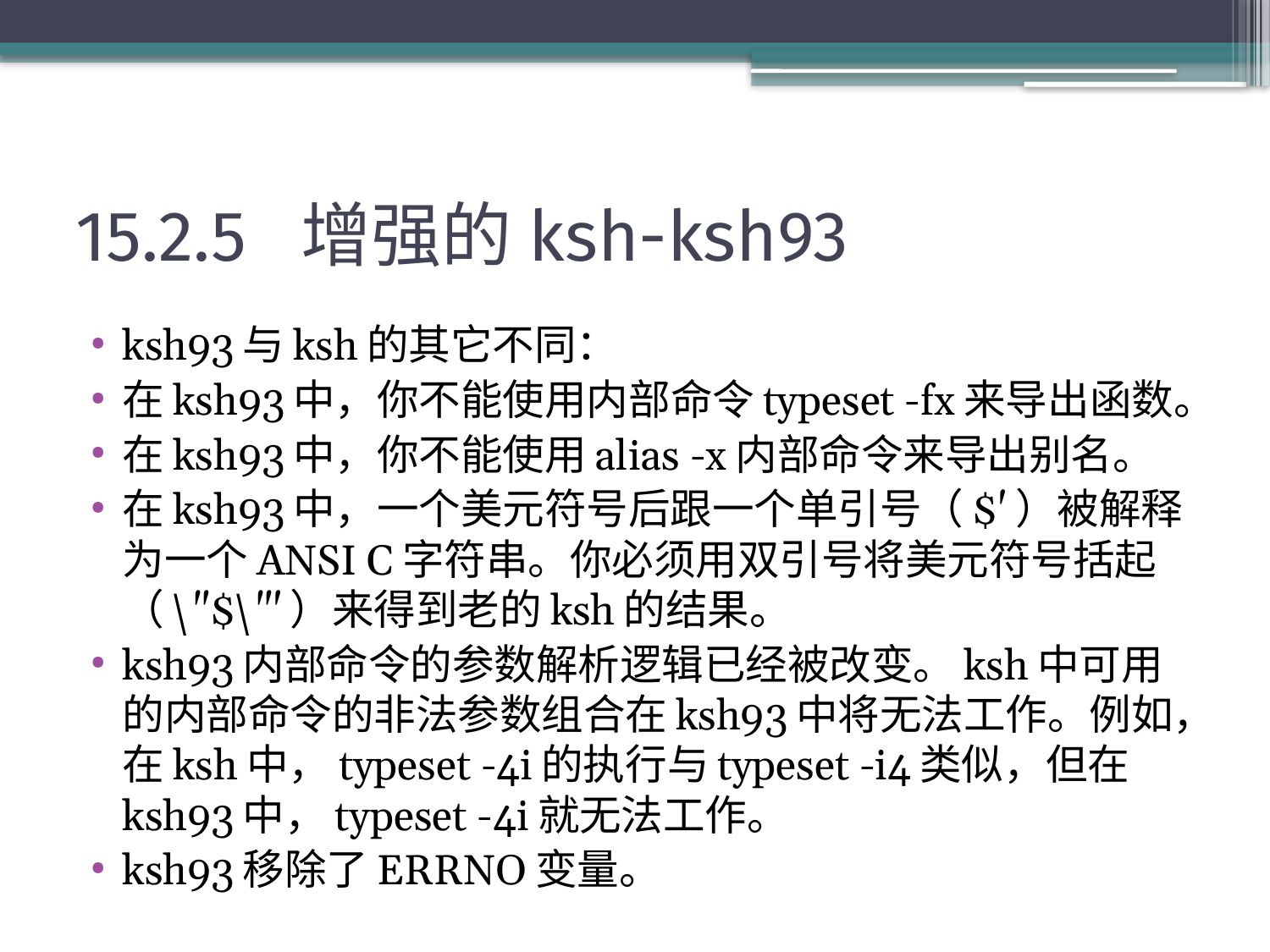

# 15.2.5  增强的ksh-ksh93
ksh93与ksh的其它不同：
在ksh93中，你不能使用内部命令typeset -fx来导出函数。
在ksh93中，你不能使用alias -x内部命令来导出别名。
在ksh93中，一个美元符号后跟一个单引号（$'）被解释为一个ANSI C字符串。你必须用双引号将美元符号括起（\"$\"'）来得到老的ksh的结果。
ksh93内部命令的参数解析逻辑已经被改变。ksh中可用的内部命令的非法参数组合在ksh93中将无法工作。例如，在ksh中，typeset -4i的执行与typeset -i4类似，但在ksh93中，typeset -4i就无法工作。
ksh93移除了ERRNO变量。